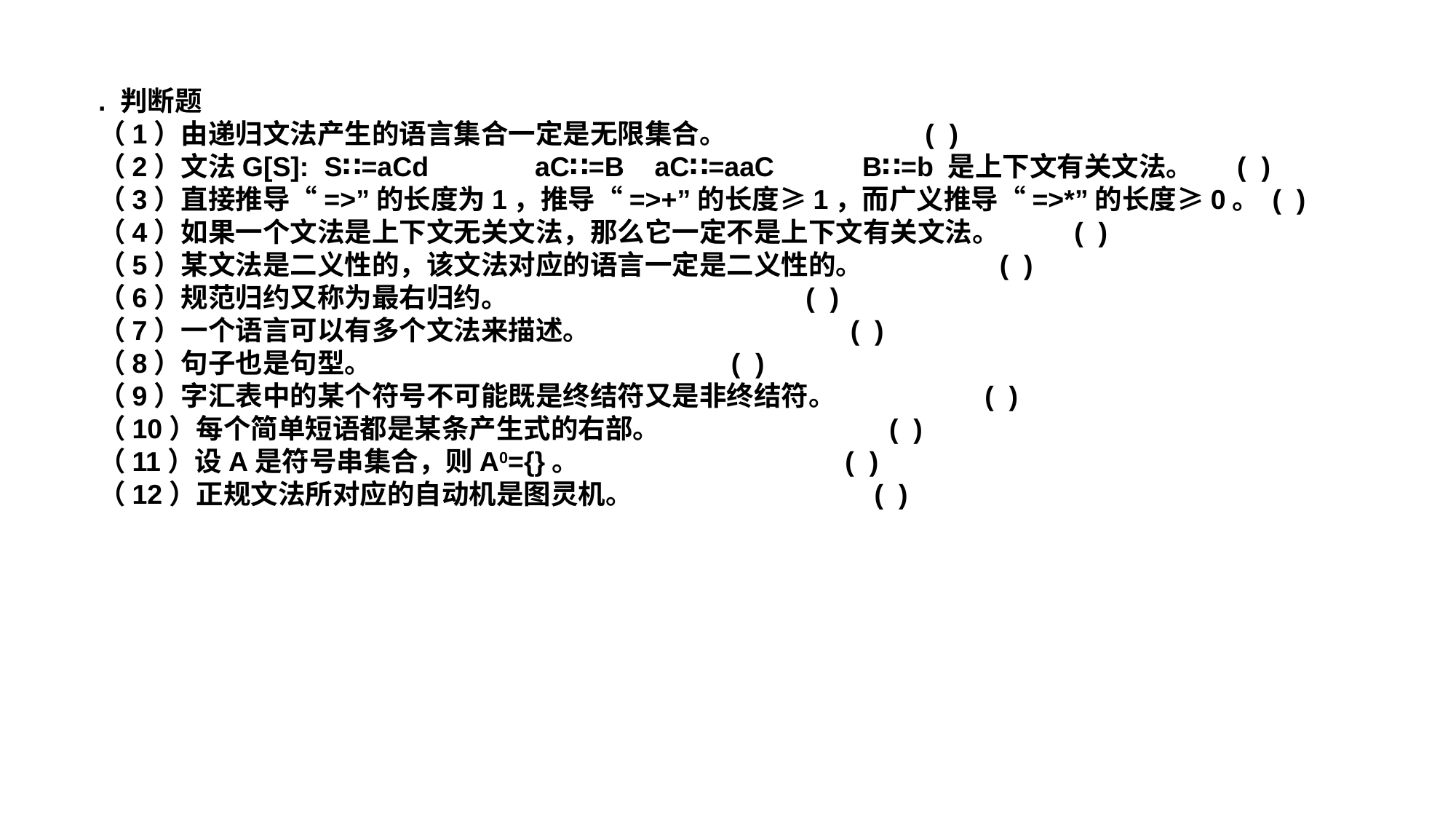

. 判断题
（1）由递归文法产生的语言集合一定是无限集合。                               (  )
（2）文法G[S]:	 S∷=aCd	aC∷=B    aC∷=aaC  	B∷=b 是上下文有关文法。      (  )
（3）直接推导“=>”的长度为1，推导“=>+”的长度≥1，而广义推导“=>*”的长度≥0。 (  )
（4）如果一个文法是上下文无关文法，那么它一定不是上下文有关文法。           (  )
（5）某文法是二义性的，该文法对应的语言一定是二义性的。                     (  )
（6）规范归约又称为最右归约。                                               (  )
（7）一个语言可以有多个文法来描述。                                         (  )
（8）句子也是句型。                                                         (  )
（9）字汇表中的某个符号不可能既是终结符又是非终结符。                       (  )
（10）每个简单短语都是某条产生式的右部。                                    (  )
（11）设A是符号串集合，则A0={}。                                          (  )
（12）正规文法所对应的自动机是图灵机。                                      (  )